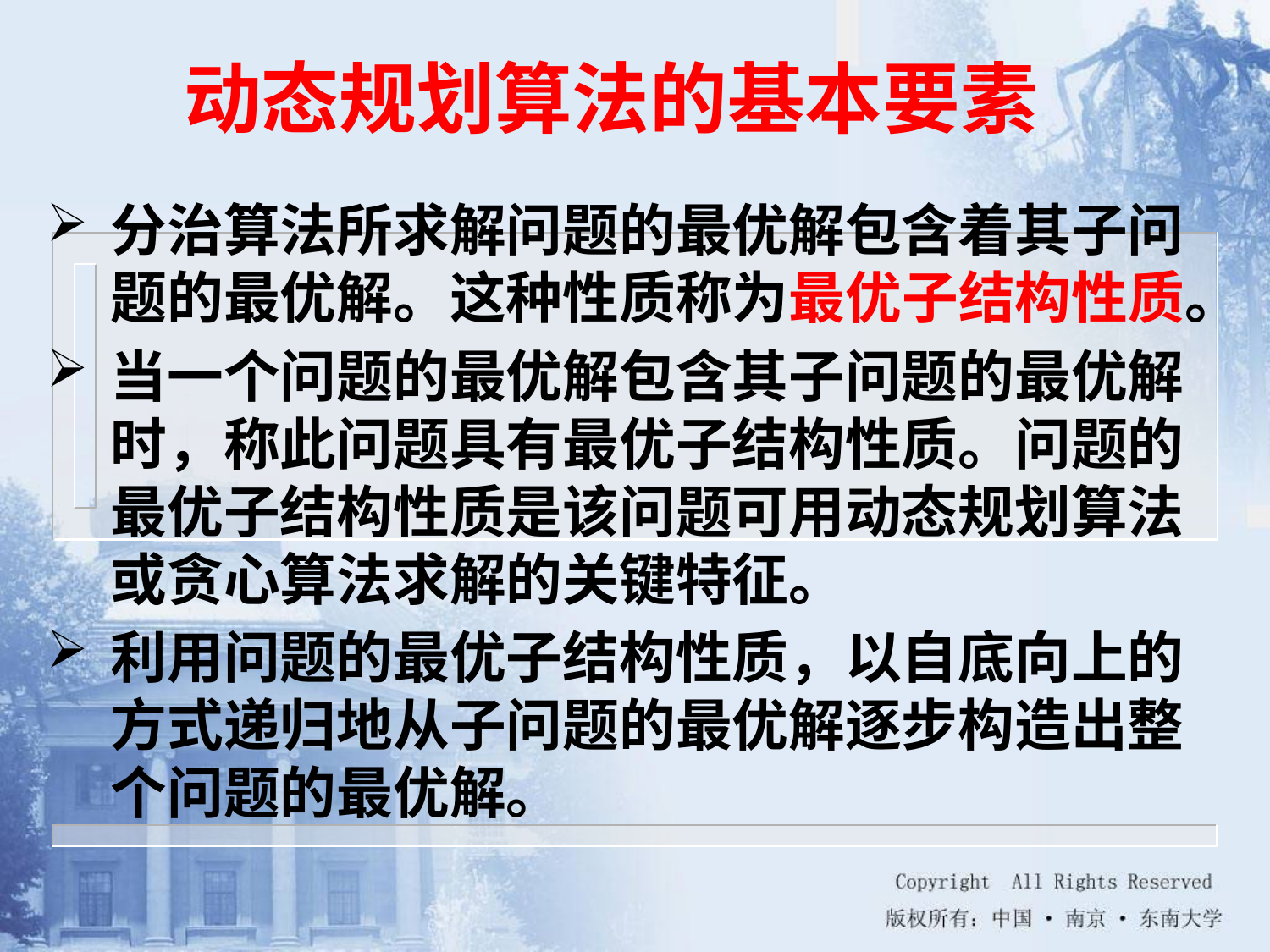

动态规划算法的基本要素
分治算法所求解问题的最优解包含着其子问题的最优解。这种性质称为最优子结构性质。
当一个问题的最优解包含其子问题的最优解时，称此问题具有最优子结构性质。问题的最优子结构性质是该问题可用动态规划算法或贪心算法求解的关键特征。
利用问题的最优子结构性质，以自底向上的方式递归地从子问题的最优解逐步构造出整个问题的最优解。